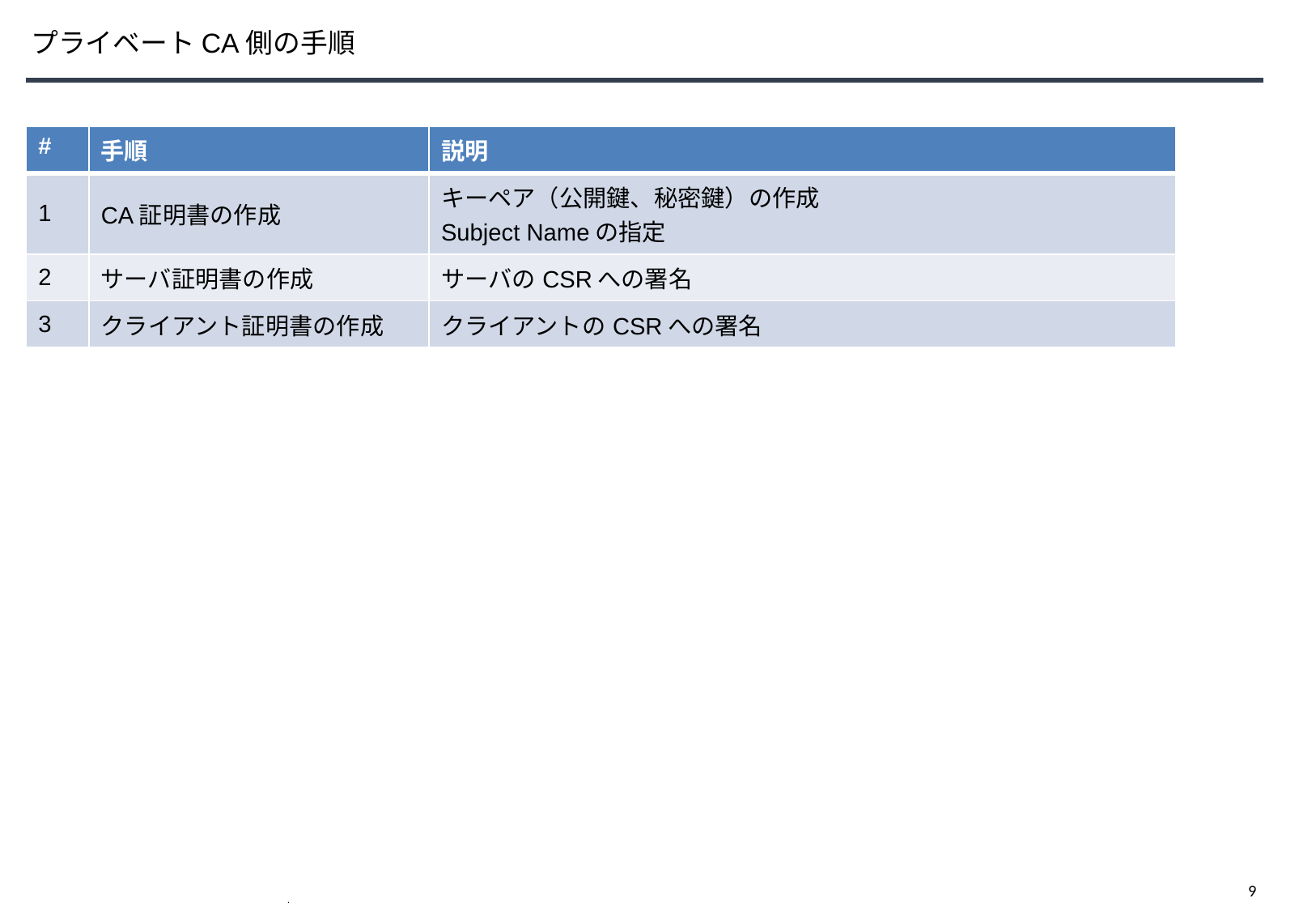

# プライベートCA側の手順
| # | 手順 | 説明 |
| --- | --- | --- |
| 1 | CA証明書の作成 | キーペア（公開鍵、秘密鍵）の作成 Subject Nameの指定 |
| 2 | サーバ証明書の作成 | サーバのCSRへの署名 |
| 3 | クライアント証明書の作成 | クライアントのCSRへの署名 |